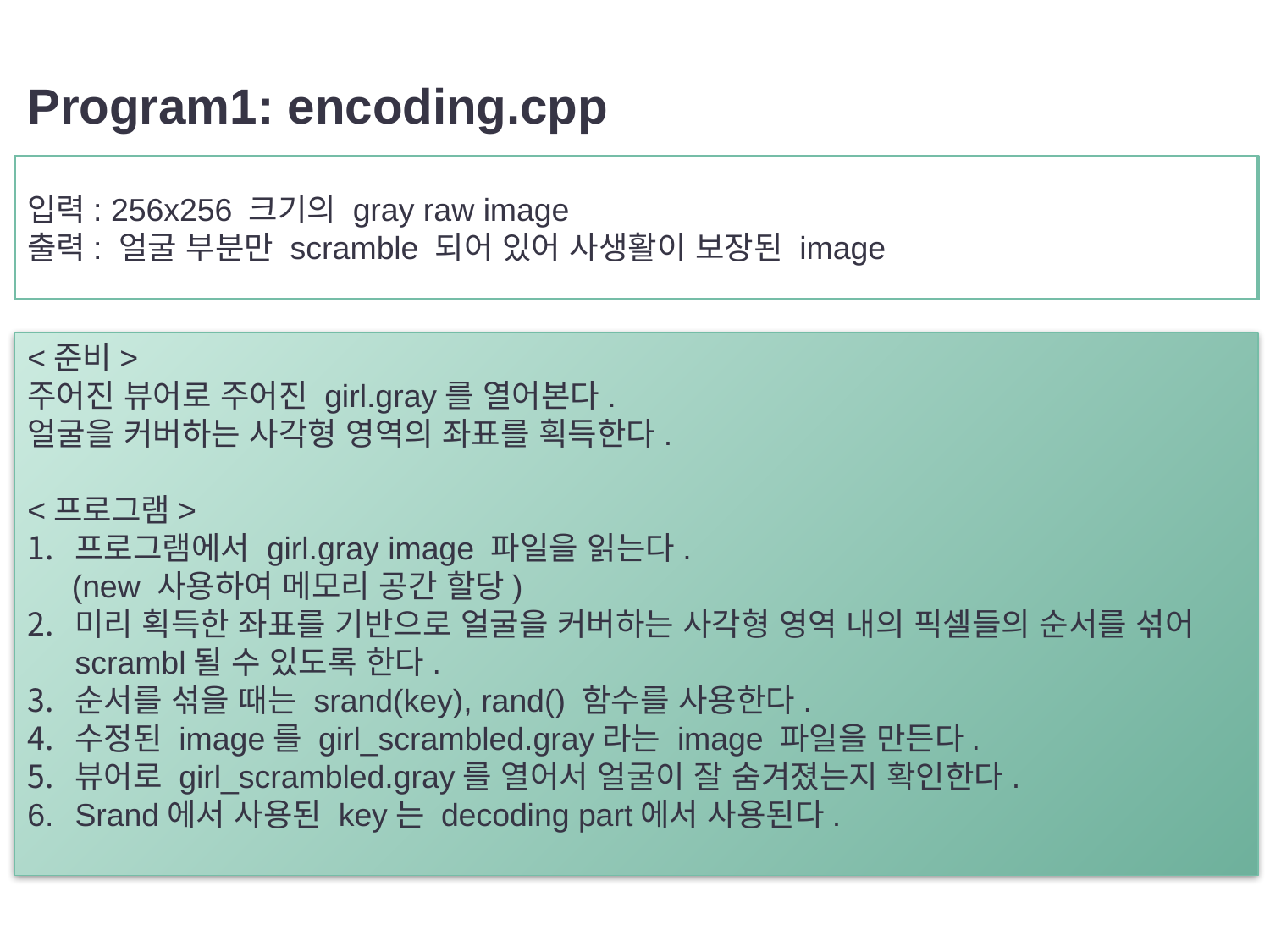

# Program1: encoding.cpp

입력: 256x256 크기의 gray raw image
출력: 얼굴 부분만 scramble 되어 있어 사생활이 보장된 image

<준비>
주어진 뷰어로 주어진 girl.gray를 열어본다.
얼굴을 커버하는 사각형 영역의 좌표를 획득한다.

<프로그램>
프로그램에서 girl.gray image 파일을 읽는다.
     (new 사용하여 메모리 공간 할당)
미리 획득한 좌표를 기반으로 얼굴을 커버하는 사각형 영역 내의 픽셀들의 순서를 섞어 scrambl될 수 있도록 한다.
순서를 섞을 때는 srand(key), rand() 함수를 사용한다.
수정된 image를 girl_scrambled.gray라는 image 파일을 만든다.
뷰어로 girl_scrambled.gray를 열어서 얼굴이 잘 숨겨졌는지 확인한다.
Srand에서 사용된 key는 decoding part에서 사용된다.